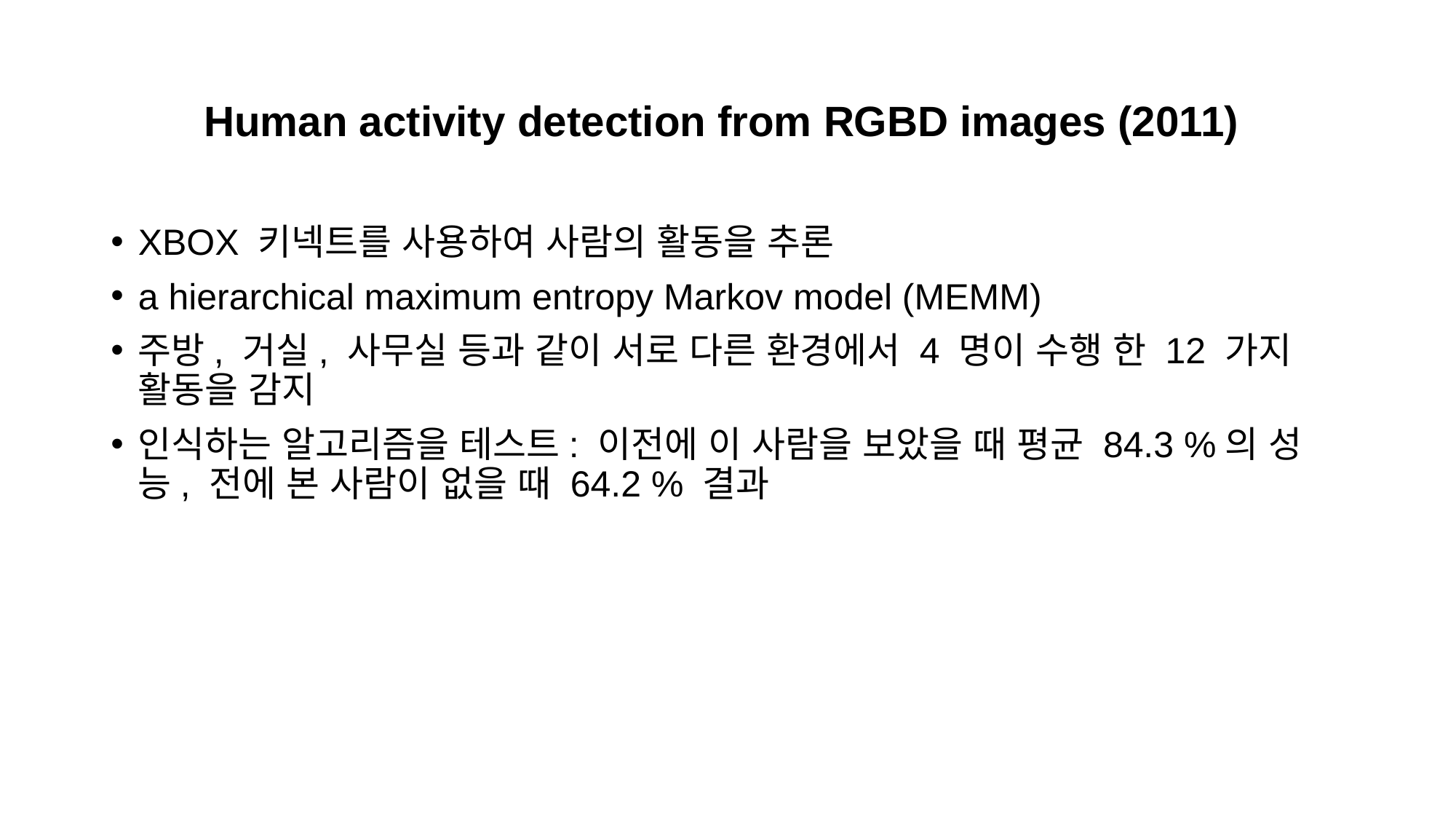

# Human activity detection from RGBD images (2011)
XBOX 키넥트를 사용하여 사람의 활동을 추론
a hierarchical maximum entropy Markov model (MEMM)
주방, 거실, 사무실 등과 같이 서로 다른 환경에서 4 명이 수행 한 12 가지 활동을 감지
인식하는 알고리즘을 테스트: 이전에 이 사람을 보았을 때 평균 84.3 %의 성능, 전에 본 사람이 없을 때 64.2 % 결과